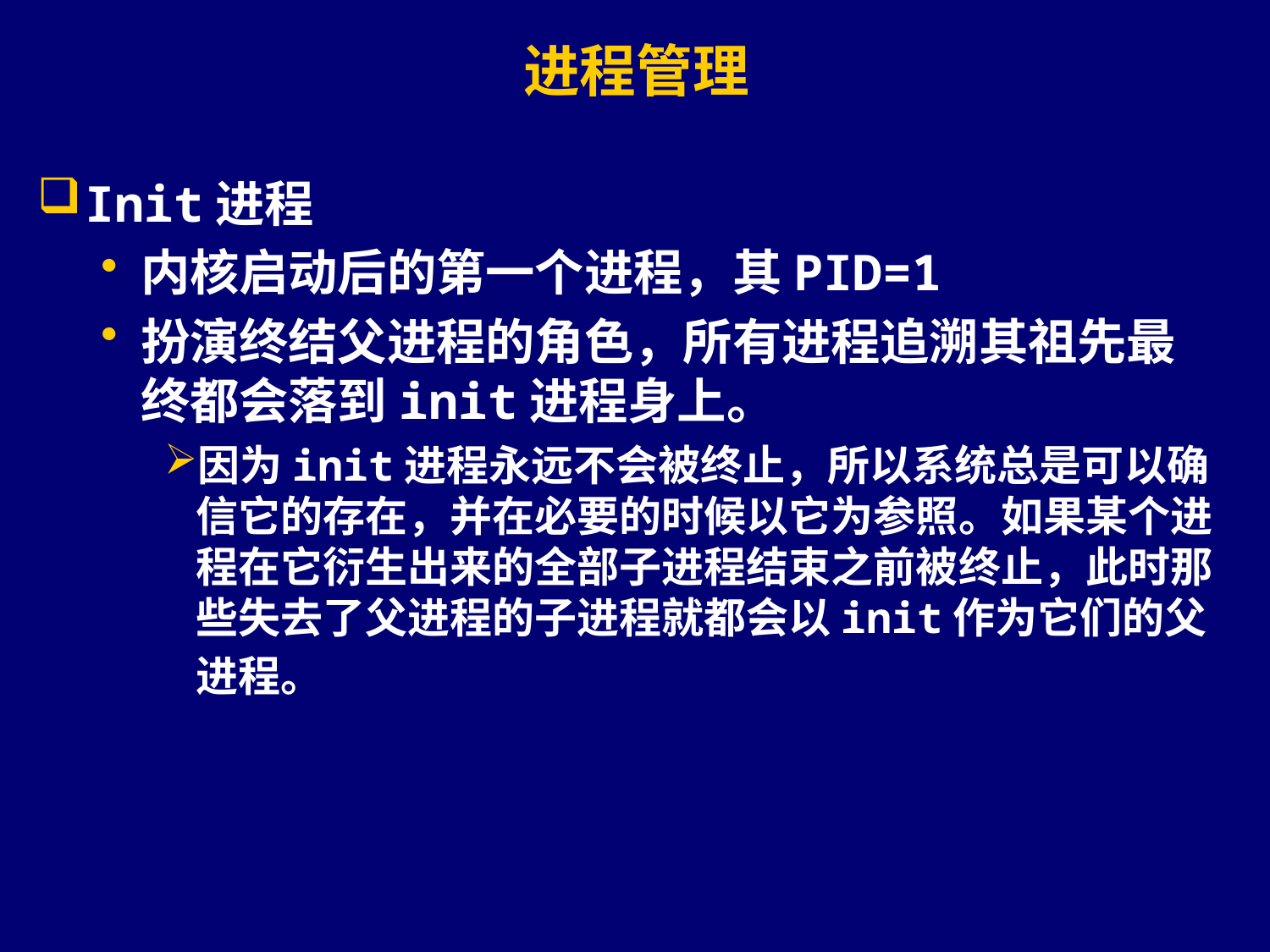

# 进程管理
Init进程
内核启动后的第一个进程，其PID=1
扮演终结父进程的角色，所有进程追溯其祖先最终都会落到init进程身上。
因为init进程永远不会被终止，所以系统总是可以确信它的存在，并在必要的时候以它为参照。如果某个进程在它衍生出来的全部子进程结束之前被终止，此时那些失去了父进程的子进程就都会以init作为它们的父进程。
22